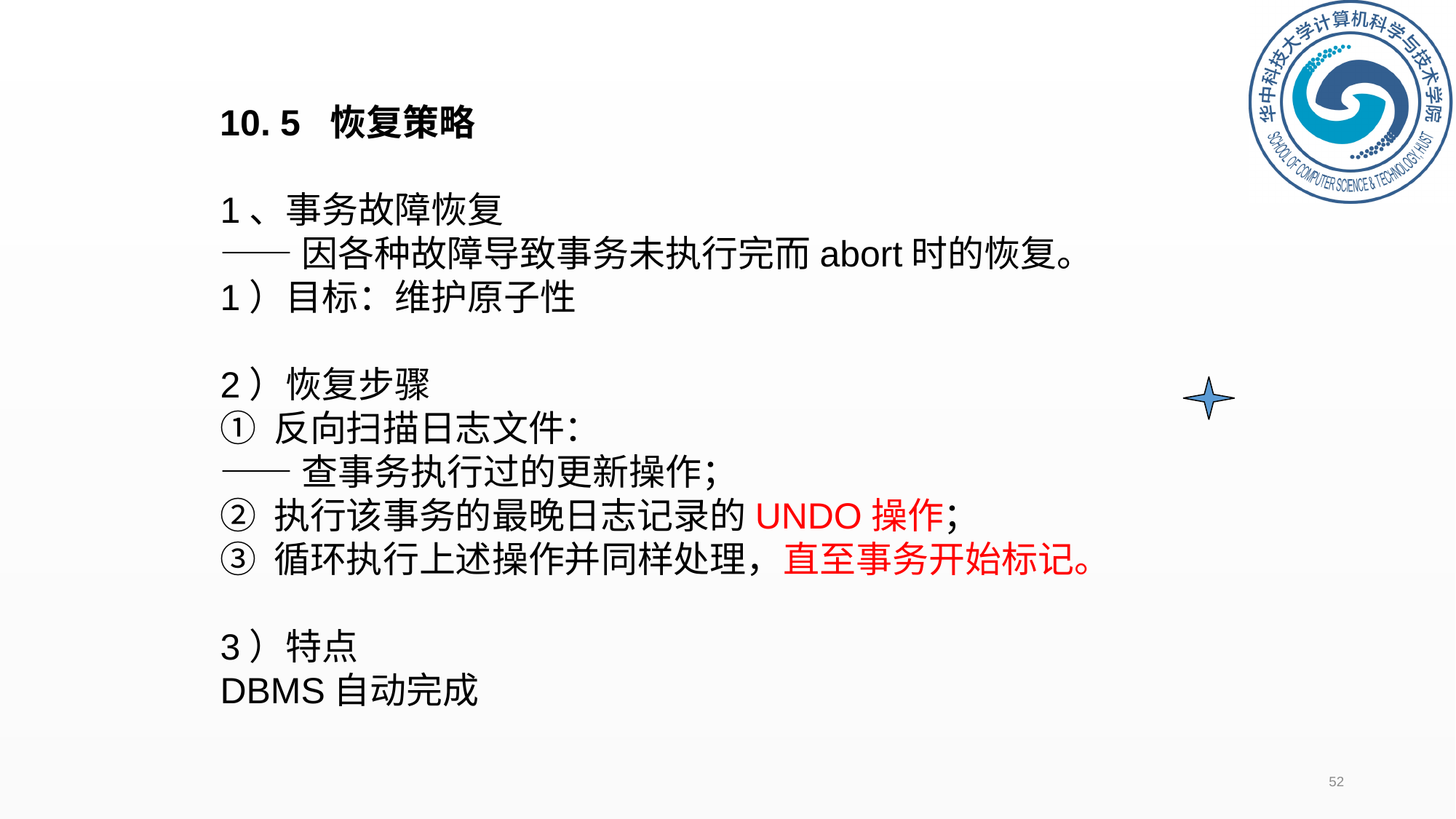

10. 5  恢复策略

1、事务故障恢复
——因各种故障导致事务未执行完而abort时的恢复。
1）目标：维护原子性

2）恢复步骤
① 反向扫描日志文件：
——查事务执行过的更新操作；
② 执行该事务的最晚日志记录的UNDO操作；
③ 循环执行上述操作并同样处理，直至事务开始标记。

3）特点
DBMS自动完成

52